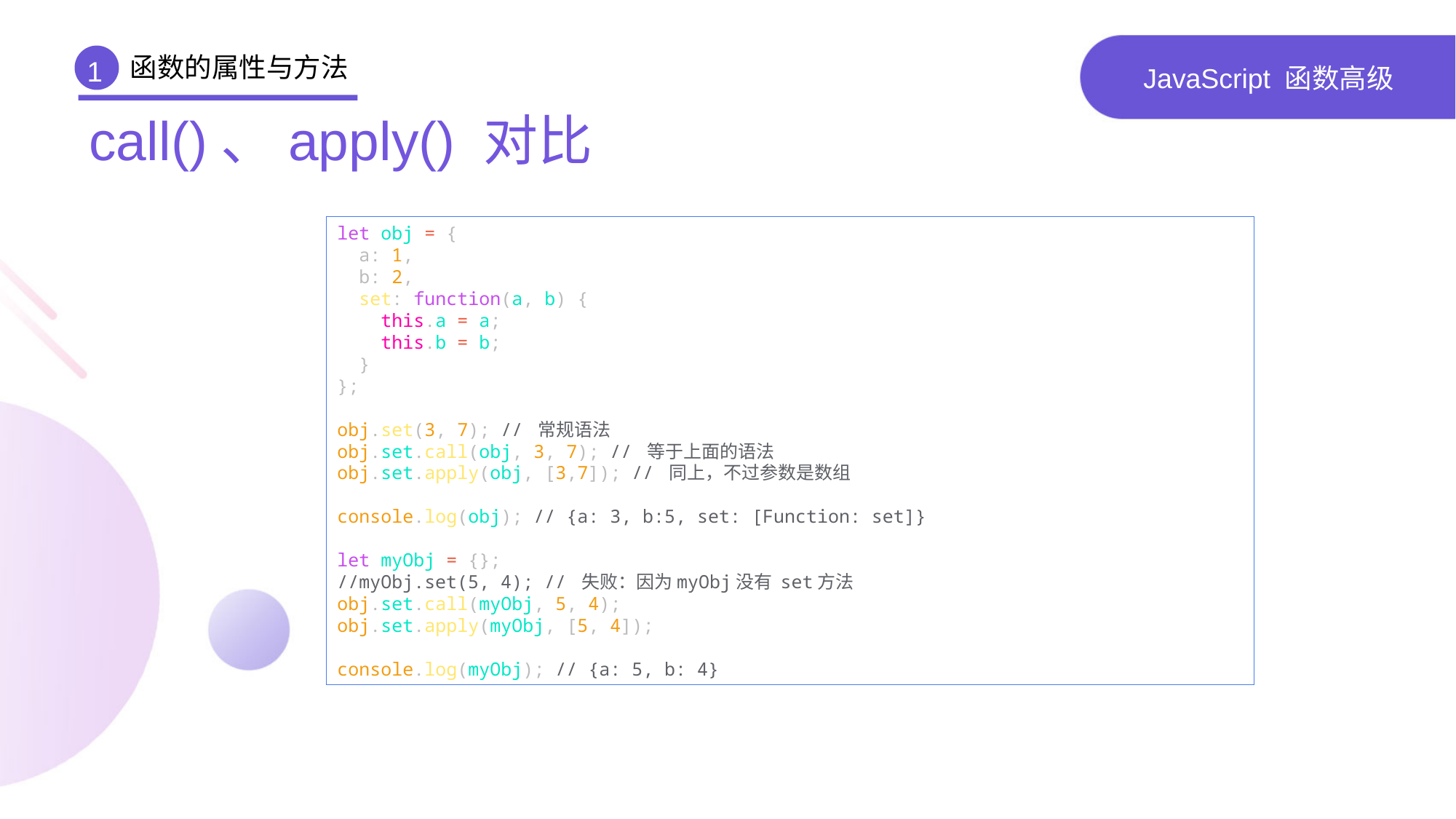

函数的属性与方法
1
# JavaScript 函数高级
call()、apply() 对比
let obj = {
  a: 1,
  b: 2,
  set: function(a, b) {
    this.a = a;
    this.b = b;
  }
};
obj.set(3, 7); // 常规语法
obj.set.call(obj, 3, 7); // 等于上面的语法
obj.set.apply(obj, [3,7]); // 同上，不过参数是数组
console.log(obj); // {a: 3, b:5, set: [Function: set]}
let myObj = {};
//myObj.set(5, 4); // 失败：因为myObj没有 set方法
obj.set.call(myObj, 5, 4);
obj.set.apply(myObj, [5, 4]);
console.log(myObj); // {a: 5, b: 4}